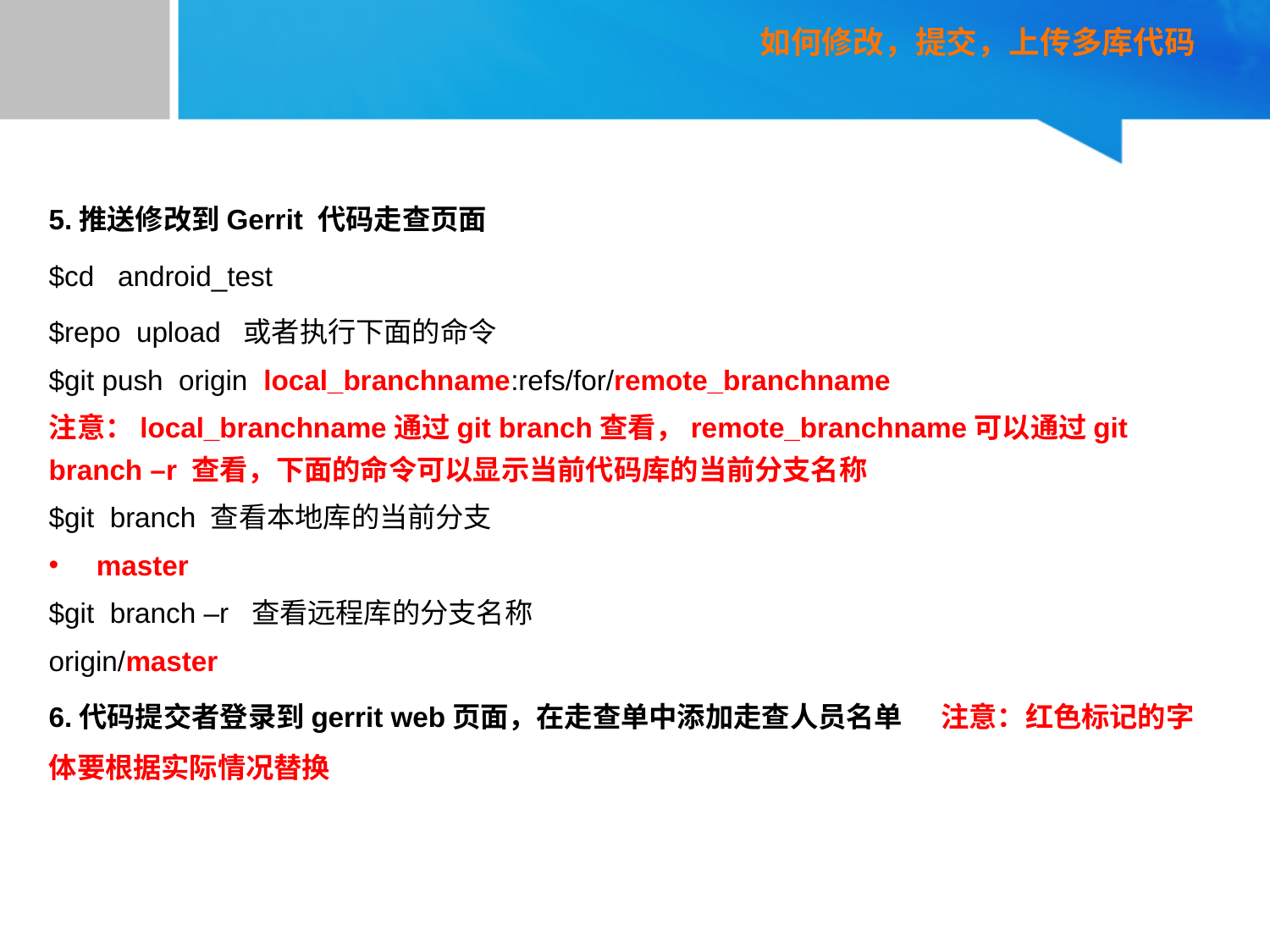

# 如何修改，提交，上传多库代码

5.推送修改到Gerrit 代码走查页面
$cd   android_test
$repo  upload  或者执行下面的命令
$git push  origin  local_branchname:refs/for/remote_branchname
注意：local_branchname通过git branch查看，remote_branchname可以通过git branch –r 查看，下面的命令可以显示当前代码库的当前分支名称
$git  branch 查看本地库的当前分支
master
$git  branch –r  查看远程库的分支名称
origin/master
6.代码提交者登录到gerrit web页面，在走查单中添加走查人员名单      注意：红色标记的字体要根据实际情况替换